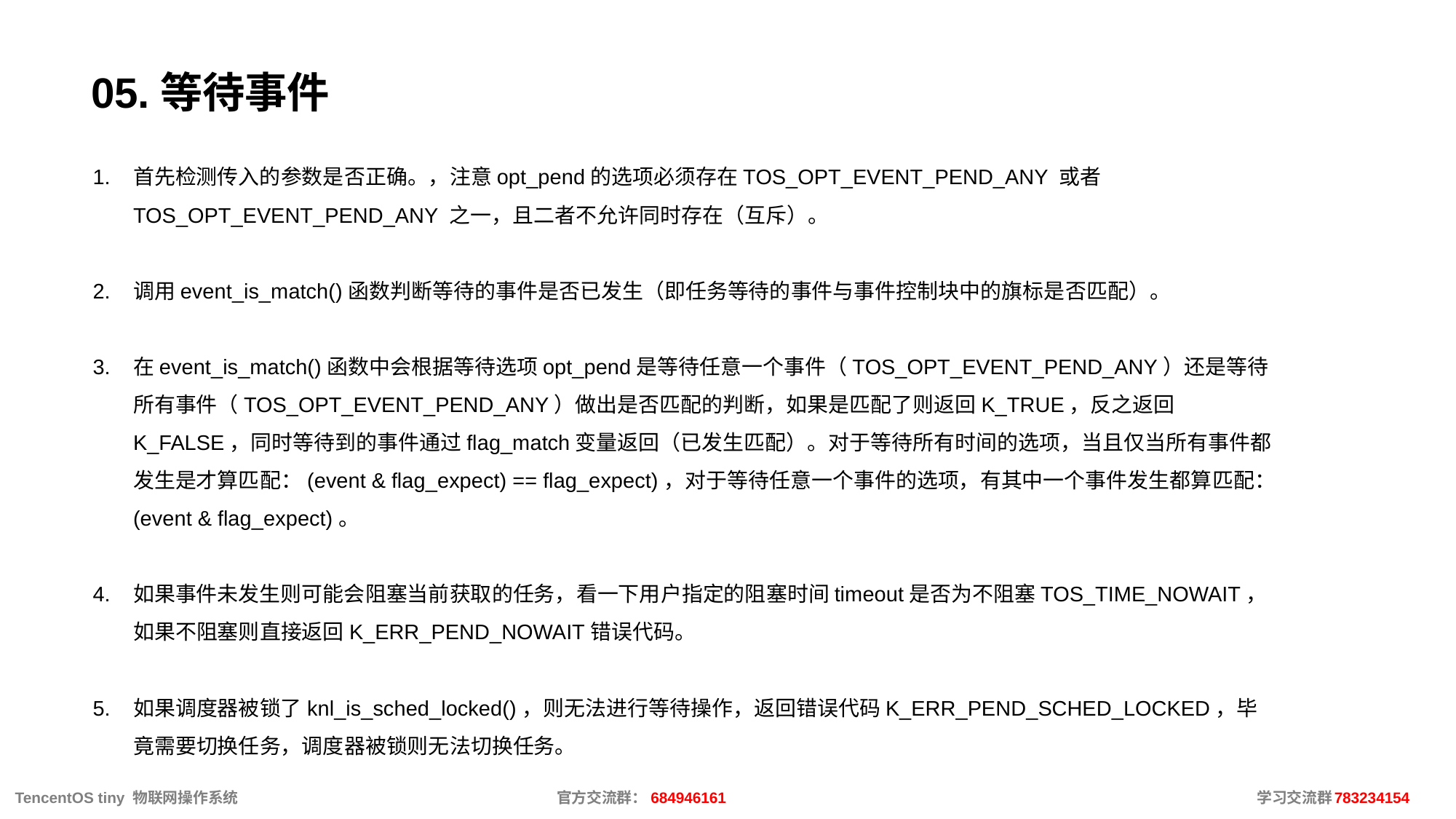

# 05.等待事件
首先检测传入的参数是否正确。，注意opt_pend的选项必须存在TOS_OPT_EVENT_PEND_ANY 或者 TOS_OPT_EVENT_PEND_ANY 之一，且二者不允许同时存在（互斥）。

调用event_is_match()函数判断等待的事件是否已发生（即任务等待的事件与事件控制块中的旗标是否匹配）。

在event_is_match()函数中会根据等待选项opt_pend是等待任意一个事件（TOS_OPT_EVENT_PEND_ANY）还是等待所有事件（TOS_OPT_EVENT_PEND_ANY）做出是否匹配的判断，如果是匹配了则返回K_TRUE，反之返回K_FALSE，同时等待到的事件通过flag_match变量返回（已发生匹配）。对于等待所有时间的选项，当且仅当所有事件都发生是才算匹配：(event & flag_expect) == flag_expect)，对于等待任意一个事件的选项，有其中一个事件发生都算匹配：(event & flag_expect)。

如果事件未发生则可能会阻塞当前获取的任务，看一下用户指定的阻塞时间timeout是否为不阻塞TOS_TIME_NOWAIT，如果不阻塞则直接返回K_ERR_PEND_NOWAIT错误代码。

如果调度器被锁了knl_is_sched_locked()，则无法进行等待操作，返回错误代码K_ERR_PEND_SCHED_LOCKED，毕竟需要切换任务，调度器被锁则无法切换任务。

 TencentOS tiny 物联网操作系统			官方交流群：684946161					          学习交流群：783234154